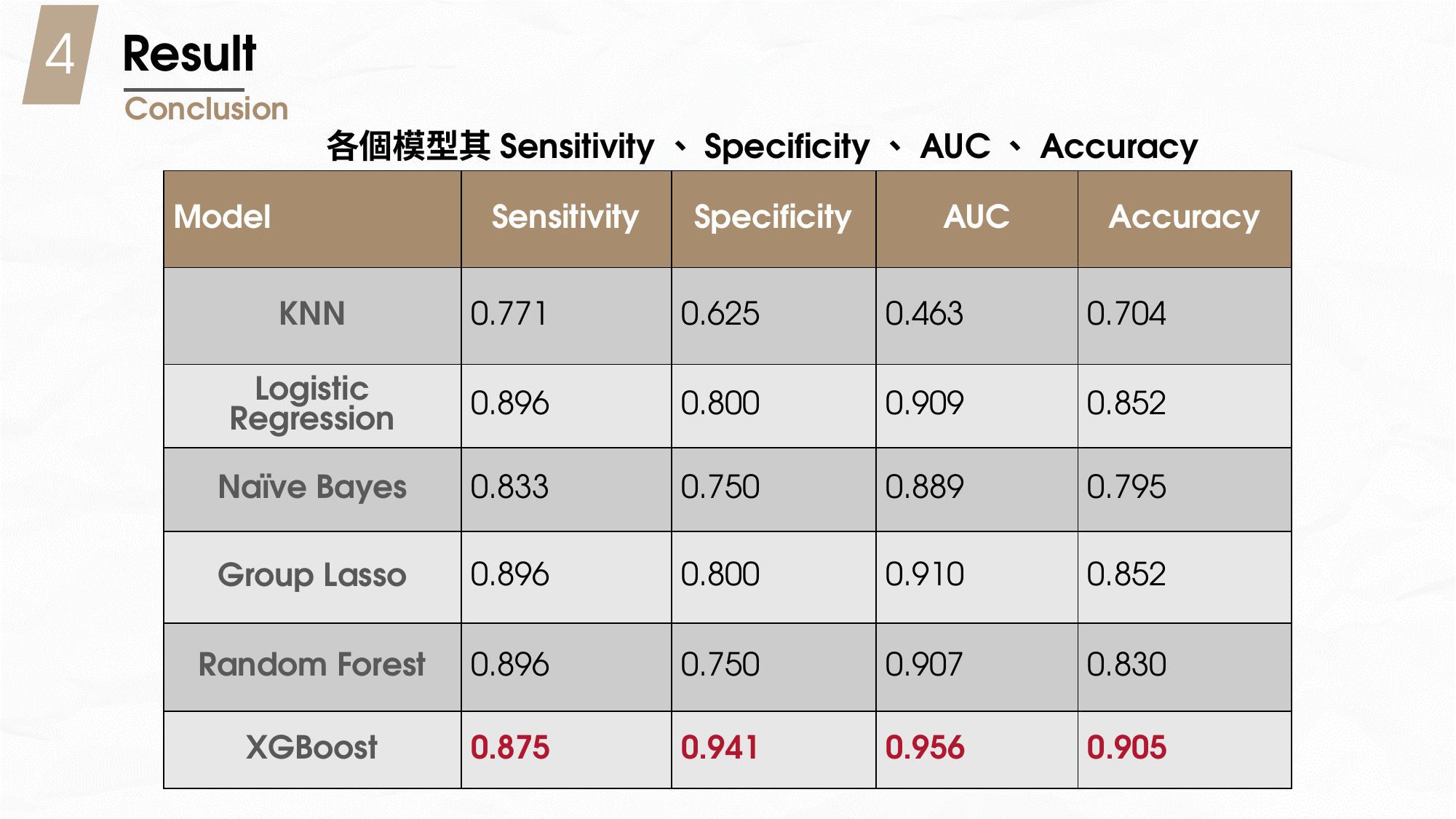

4
Result
Conclusion
各個模型其Sensitivity、Specificity、AUC、Accuracy
| Model | Sensitivity | Specificity | AUC | Accuracy |
| --- | --- | --- | --- | --- |
| KNN | 0.771 | 0.625 | 0.463 | 0.704 |
| Logistic Regression | 0.896 | 0.800 | 0.909 | 0.852 |
| Naïve Bayes | 0.833 | 0.750 | 0.889 | 0.795 |
| Group Lasso | 0.896 | 0.800 | 0.910 | 0.852 |
| Random Forest | 0.896 | 0.750 | 0.907 | 0.830 |
| XGBoost | 0.875 | 0.941 | 0.956 | 0.905 |